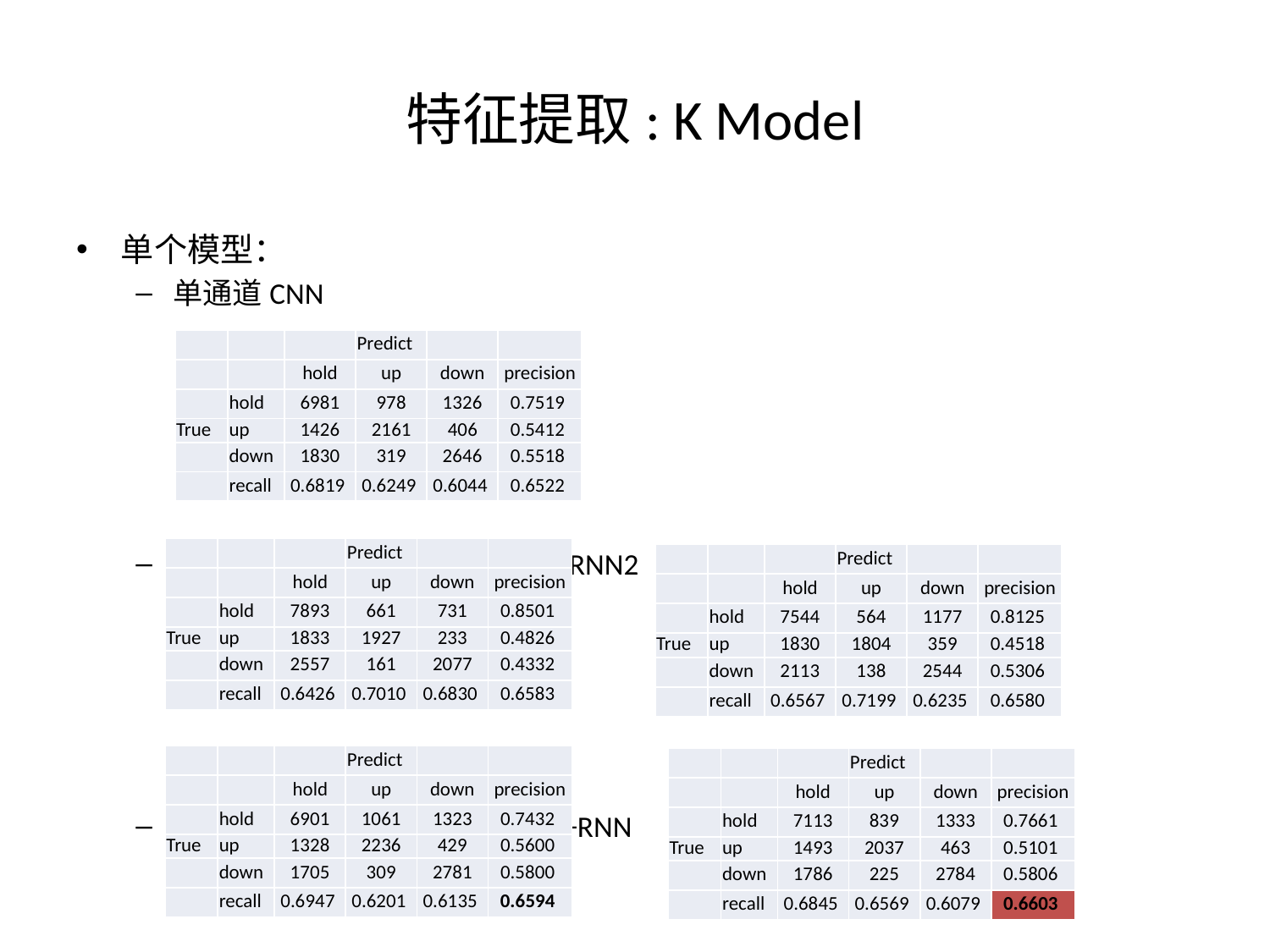

# 特征提取: K Model
单个模型：
单通道CNN

单通道RNN1		        单通道RNN2

单通道CNN+RNN 			多通道CNN+RNN
|  |  |  | Predict |  |  |
| --- | --- | --- | --- | --- | --- |
|  |  | hold | up | down | precision |
|  | hold | 6981 | 978 | 1326 | 0.7519 |
| True | up | 1426 | 2161 | 406 | 0.5412 |
|  | down | 1830 | 319 | 2646 | 0.5518 |
|  | recall | 0.6819 | 0.6249 | 0.6044 | 0.6522 |
|  |  |  | Predict |  |  |
| --- | --- | --- | --- | --- | --- |
|  |  | hold | up | down | precision |
|  | hold | 7893 | 661 | 731 | 0.8501 |
| True | up | 1833 | 1927 | 233 | 0.4826 |
|  | down | 2557 | 161 | 2077 | 0.4332 |
|  | recall | 0.6426 | 0.7010 | 0.6830 | 0.6583 |
|  |  |  | Predict |  |  |
| --- | --- | --- | --- | --- | --- |
|  |  | hold | up | down | precision |
|  | hold | 7544 | 564 | 1177 | 0.8125 |
| True | up | 1830 | 1804 | 359 | 0.4518 |
|  | down | 2113 | 138 | 2544 | 0.5306 |
|  | recall | 0.6567 | 0.7199 | 0.6235 | 0.6580 |
|  |  |  | Predict |  |  |
| --- | --- | --- | --- | --- | --- |
|  |  | hold | up | down | precision |
|  | hold | 6901 | 1061 | 1323 | 0.7432 |
| True | up | 1328 | 2236 | 429 | 0.5600 |
|  | down | 1705 | 309 | 2781 | 0.5800 |
|  | recall | 0.6947 | 0.6201 | 0.6135 | 0.6594 |
|  |  |  | Predict |  |  |
| --- | --- | --- | --- | --- | --- |
|  |  | hold | up | down | precision |
|  | hold | 7113 | 839 | 1333 | 0.7661 |
| True | up | 1493 | 2037 | 463 | 0.5101 |
|  | down | 1786 | 225 | 2784 | 0.5806 |
|  | recall | 0.6845 | 0.6569 | 0.6079 | 0.6603 |